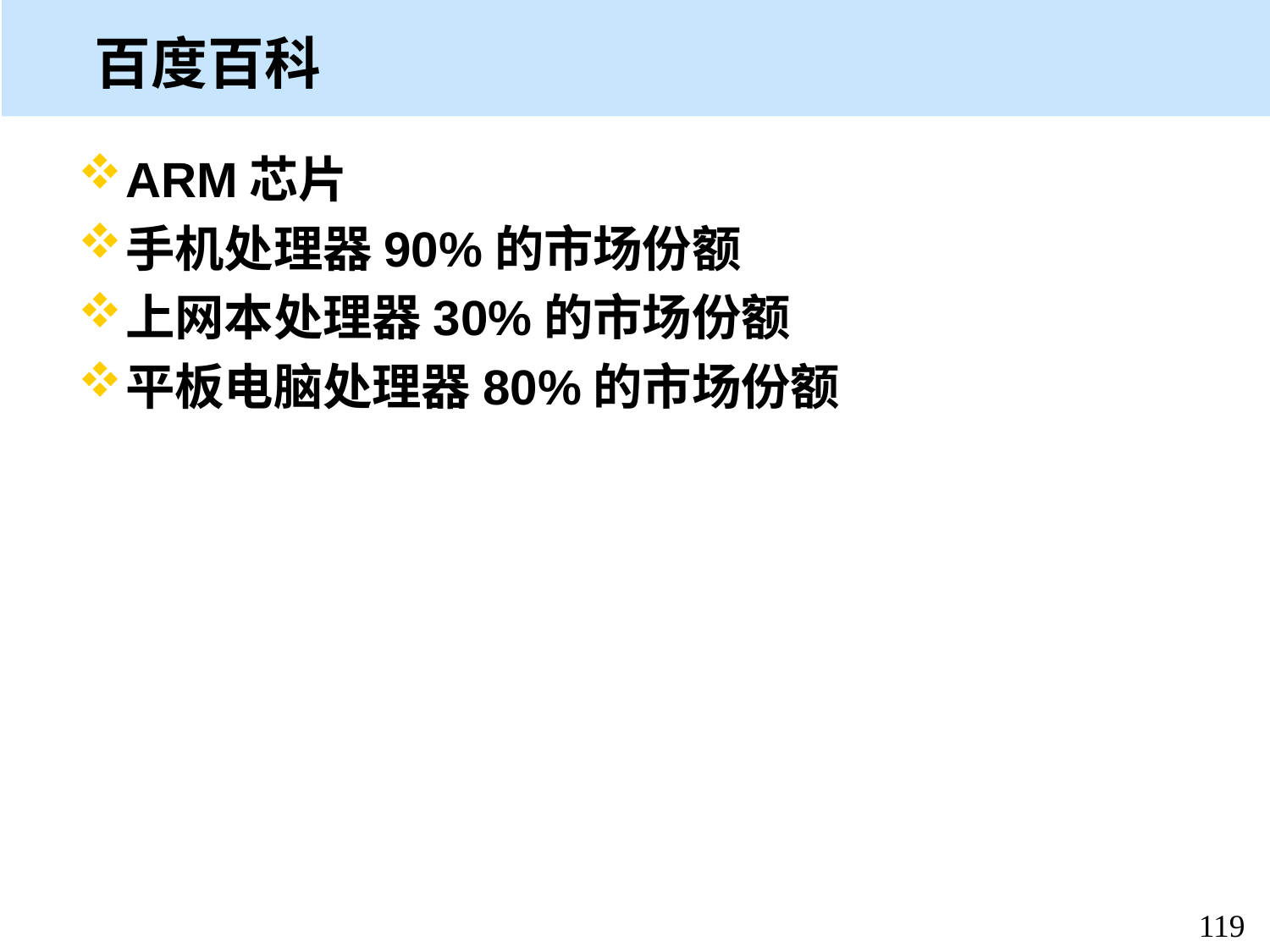

# 百度百科
ARM芯片
手机处理器90%的市场份额
上网本处理器30%的市场份额
平板电脑处理器80%的市场份额